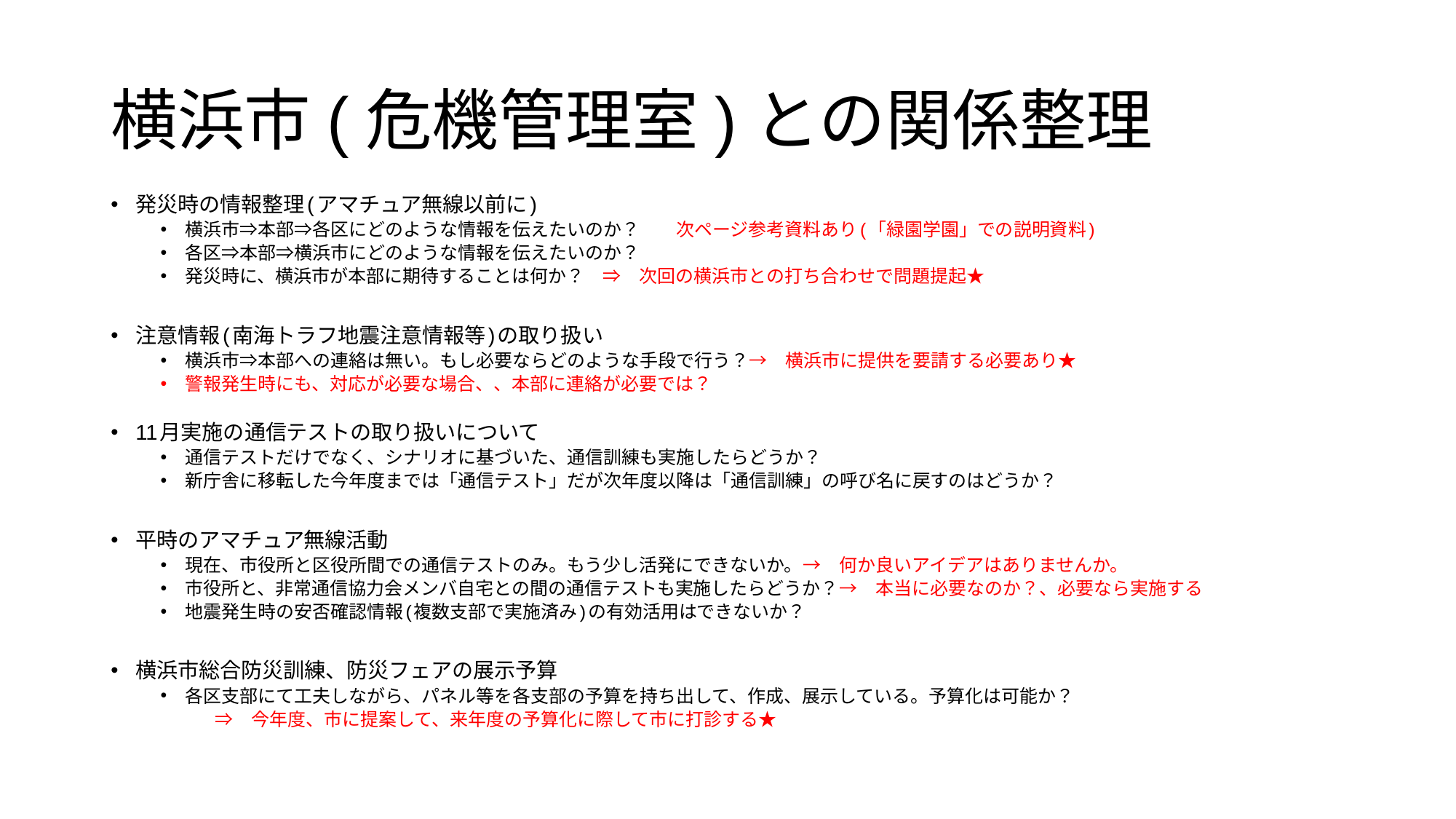

# 横浜市(危機管理室)との関係整理
発災時の情報整理(アマチュア無線以前に)
横浜市⇒本部⇒各区にどのような情報を伝えたいのか？　　次ページ参考資料あり(「緑園学園」での説明資料)
各区⇒本部⇒横浜市にどのような情報を伝えたいのか？
発災時に、横浜市が本部に期待することは何か？　⇒　次回の横浜市との打ち合わせで問題提起★

注意情報(南海トラフ地震注意情報等)の取り扱い
横浜市⇒本部への連絡は無い。もし必要ならどのような手段で行う？→　横浜市に提供を要請する必要あり★
警報発生時にも、対応が必要な場合、、本部に連絡が必要では？
11月実施の通信テストの取り扱いについて
通信テストだけでなく、シナリオに基づいた、通信訓練も実施したらどうか？
新庁舎に移転した今年度までは「通信テスト」だが次年度以降は「通信訓練」の呼び名に戻すのはどうか？

平時のアマチュア無線活動
現在、市役所と区役所間での通信テストのみ。もう少し活発にできないか。→　何か良いアイデアはありませんか。
市役所と、非常通信協力会メンバ自宅との間の通信テストも実施したらどうか？→　本当に必要なのか？、必要なら実施する
地震発生時の安否確認情報(複数支部で実施済み)の有効活用はできないか？

横浜市総合防災訓練、防災フェアの展示予算
各区支部にて工夫しながら、パネル等を各支部の予算を持ち出して、作成、展示している。予算化は可能か？
　　　⇒　今年度、市に提案して、来年度の予算化に際して市に打診する★